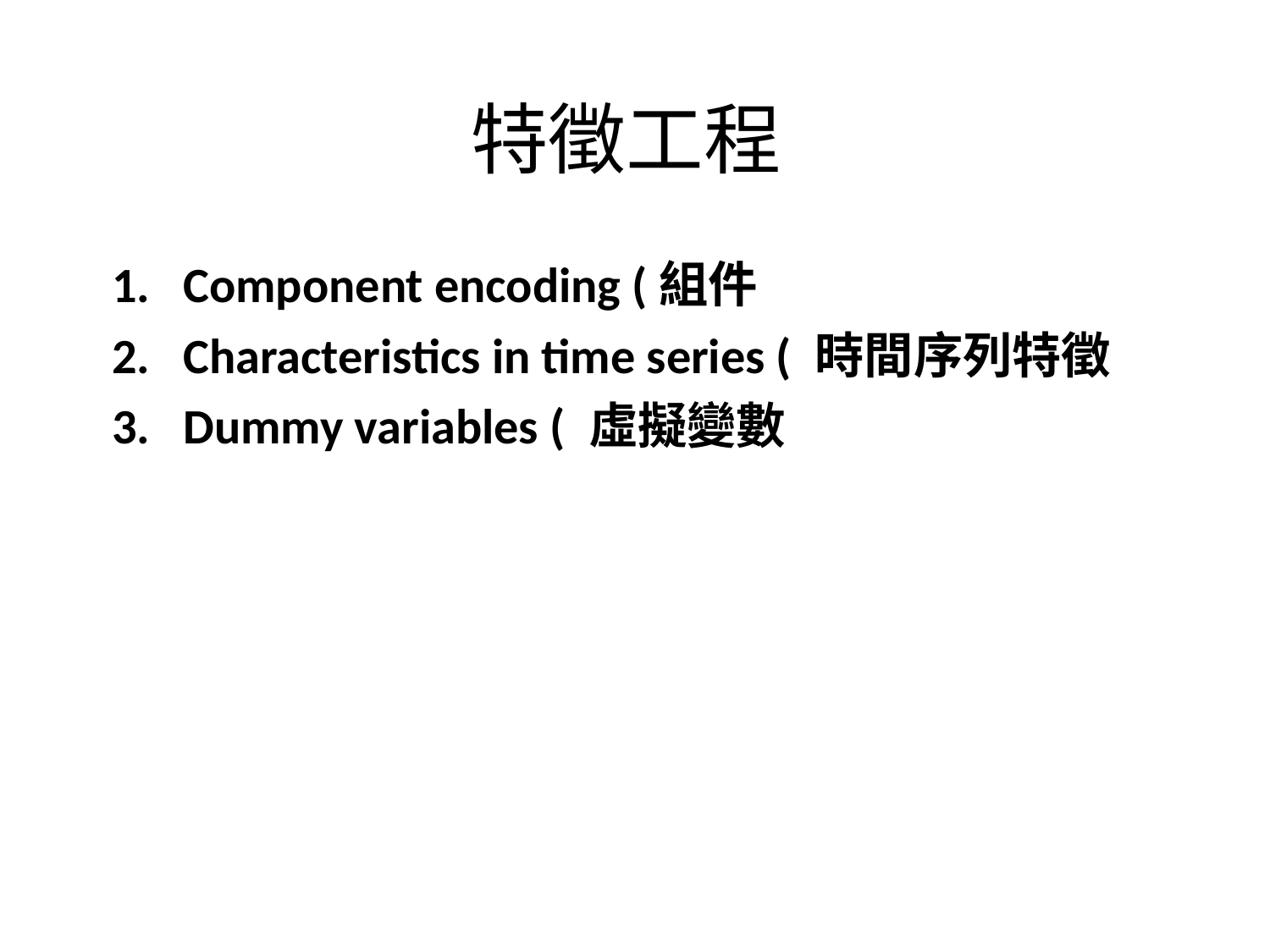

# 特徵工程
Component encoding (組件
Characteristics in time series ( 時間序列特徵
Dummy variables ( 虛擬變數